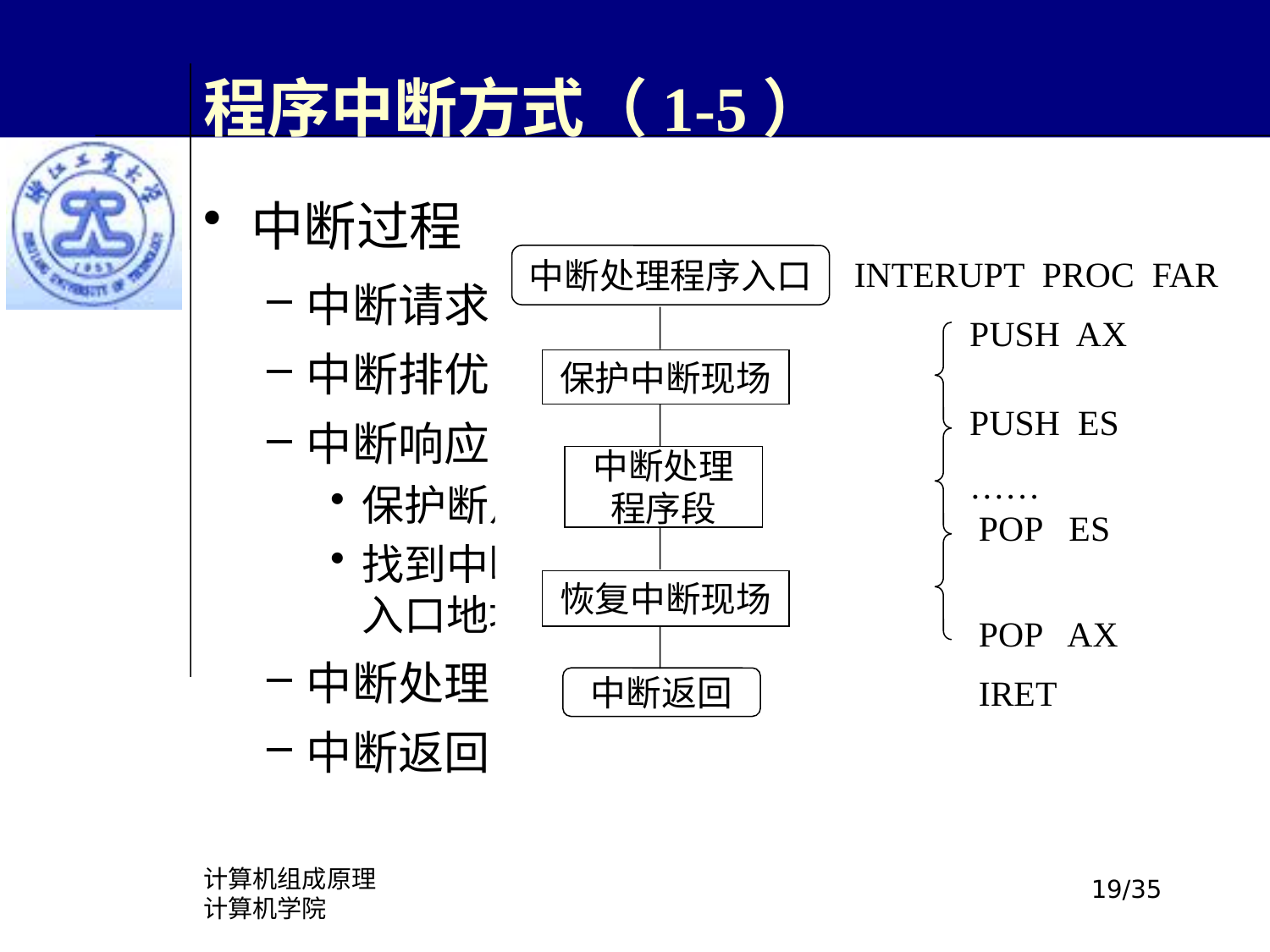

# 程序中断方式（1-5）
   INTERUPT  PROC  FAR
                PUSH  AX

                PUSH  ES
                ……
                 POP   ES

                 POP   AX

                 IRET

中断处理程序入口

保护中断现场

中断处理程序段

恢复中断现场

中断返回
中断过程
中断请求
中断排优
中断响应
保护断点：CS、IP压栈，FLAG压栈
找到中断源，获得中断向量，即中断服务程序入口地址
中断处理
中断返回

计算机组成原理
计算机学院
19/35